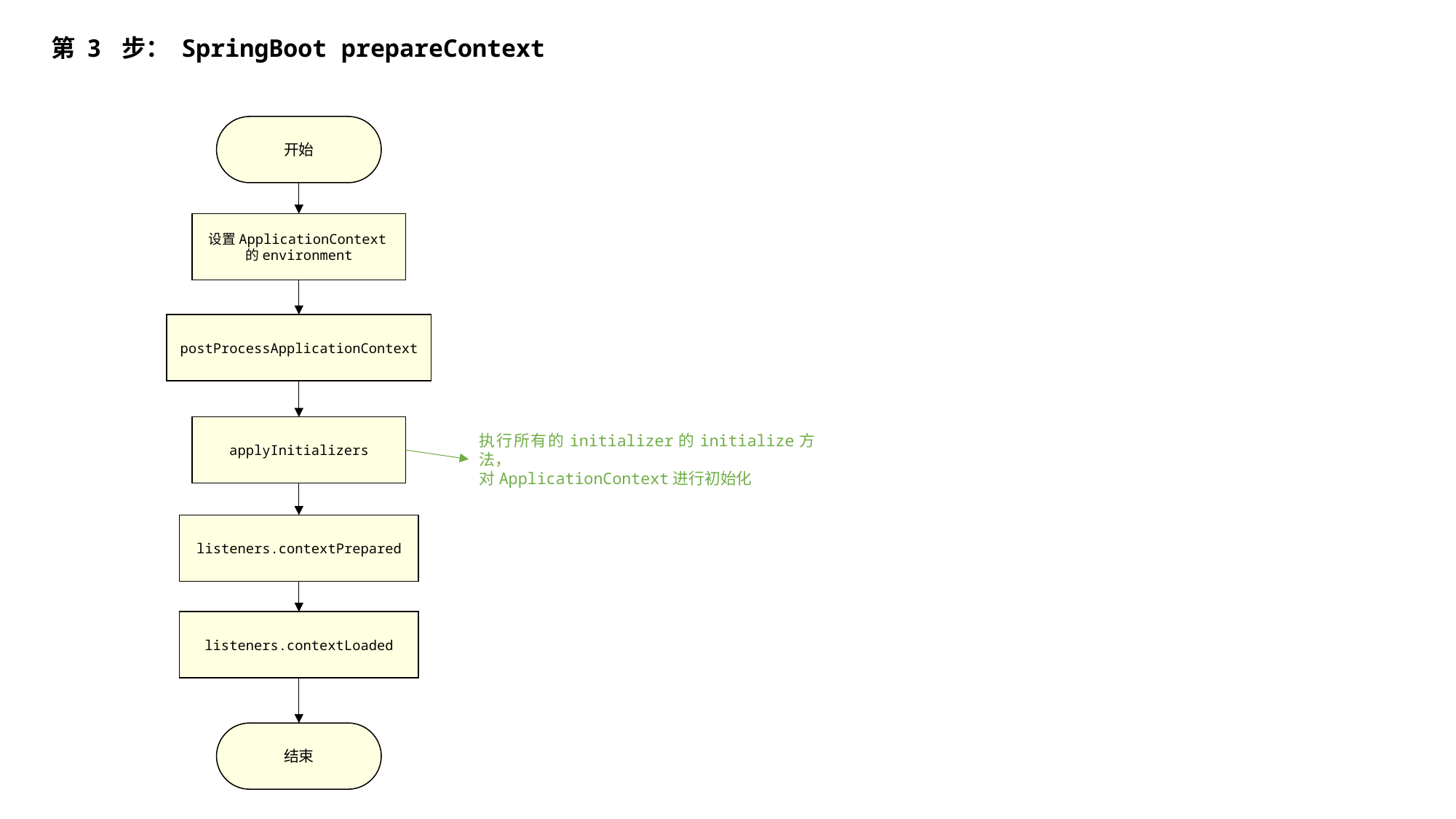

第 3 步： SpringBoot prepareContext
开始
设置ApplicationContext的environment
postProcessApplicationContext
applyInitializers
执行所有的initializer的initialize方法，
对ApplicationContext进行初始化
listeners.contextPrepared
listeners.contextLoaded
结束